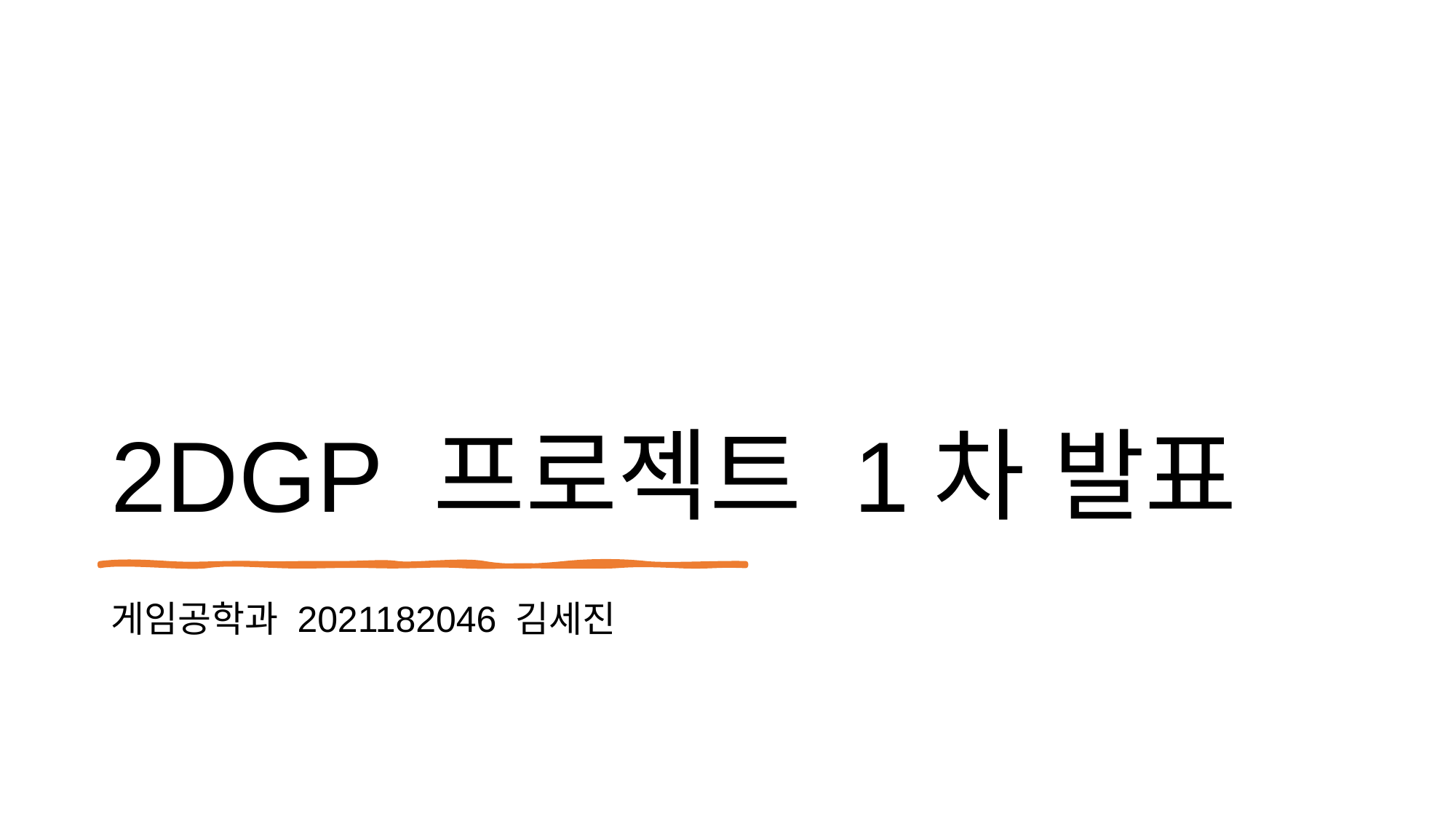

# 2DGP 프로젝트 1차 발표

게임공학과 2021182046 김세진